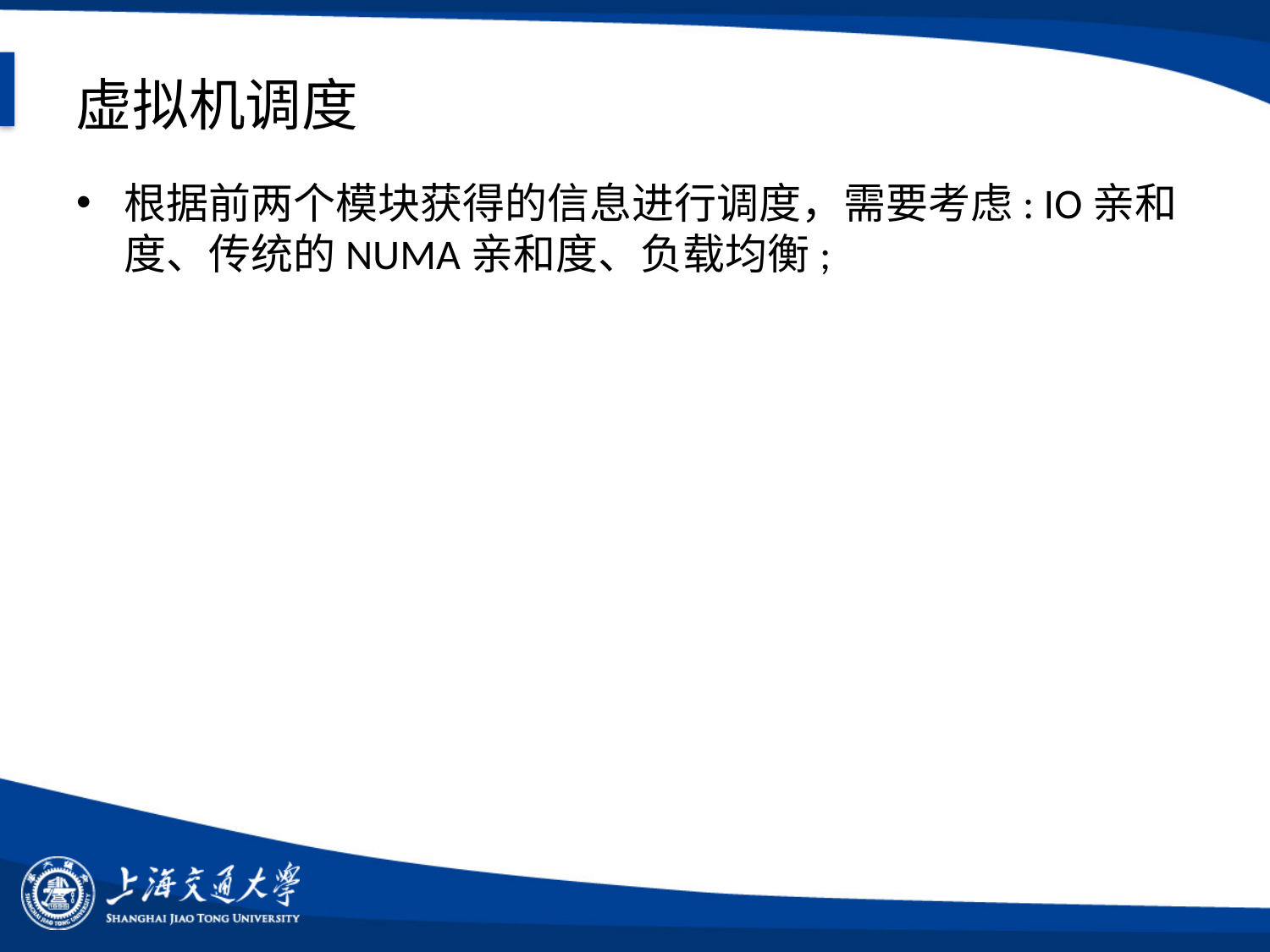

# 虚拟机调度
根据前两个模块获得的信息进行调度，需要考虑: IO亲和度、传统的NUMA亲和度、负载均衡;